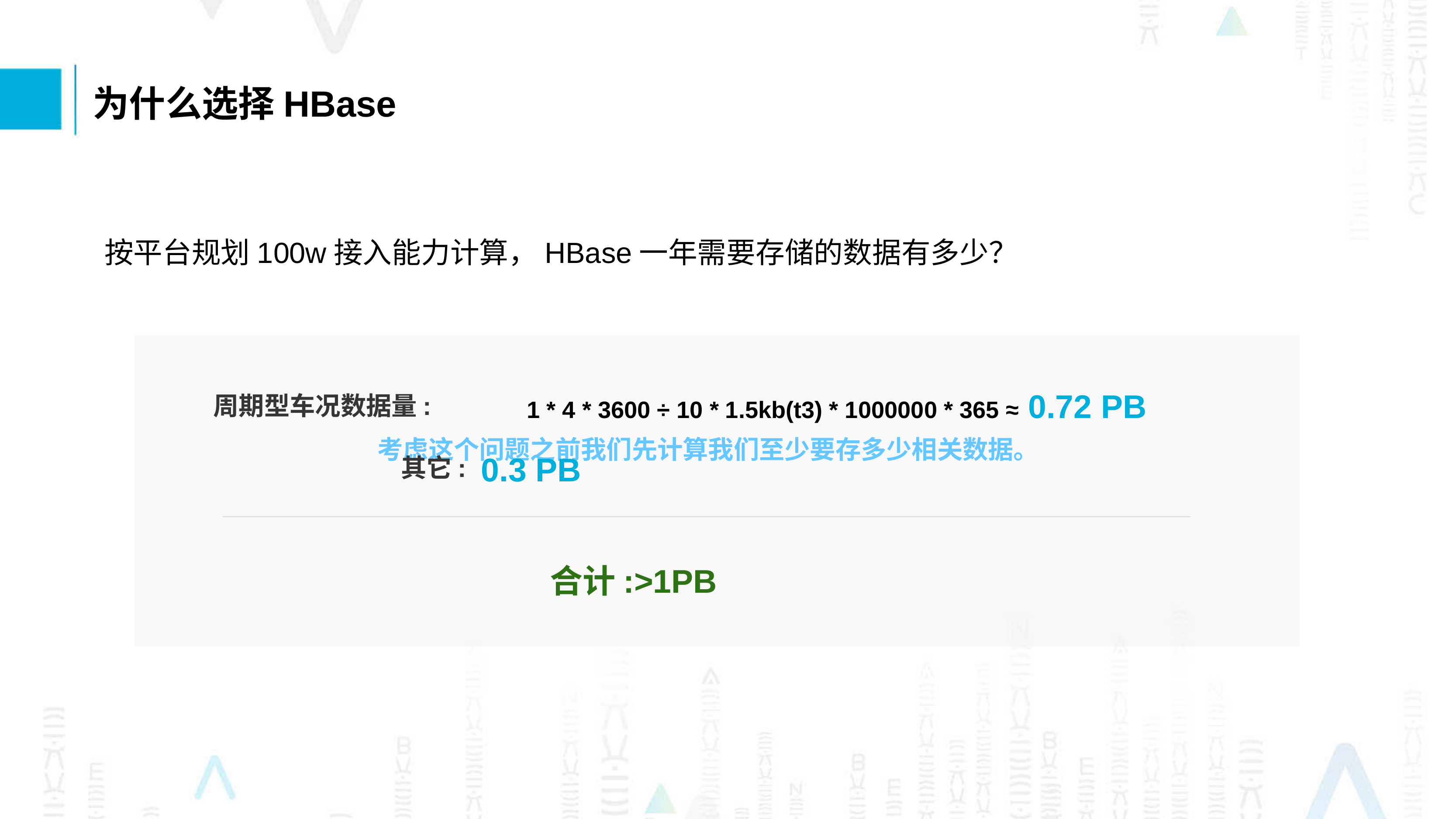

为什么选择HBase
按平台规划100w接入能力计算，HBase一年需要存储的数据有多少？

1 * 4 * 3600 ÷ 10 * 1.5kb(t3) * 1000000 * 365 ≈ 0.72 PB
周期型车况数据量:
考虑这个问题之前我们先计算我们至少要存多少相关数据。
 0.3 PB
其它:
合计:>1PB